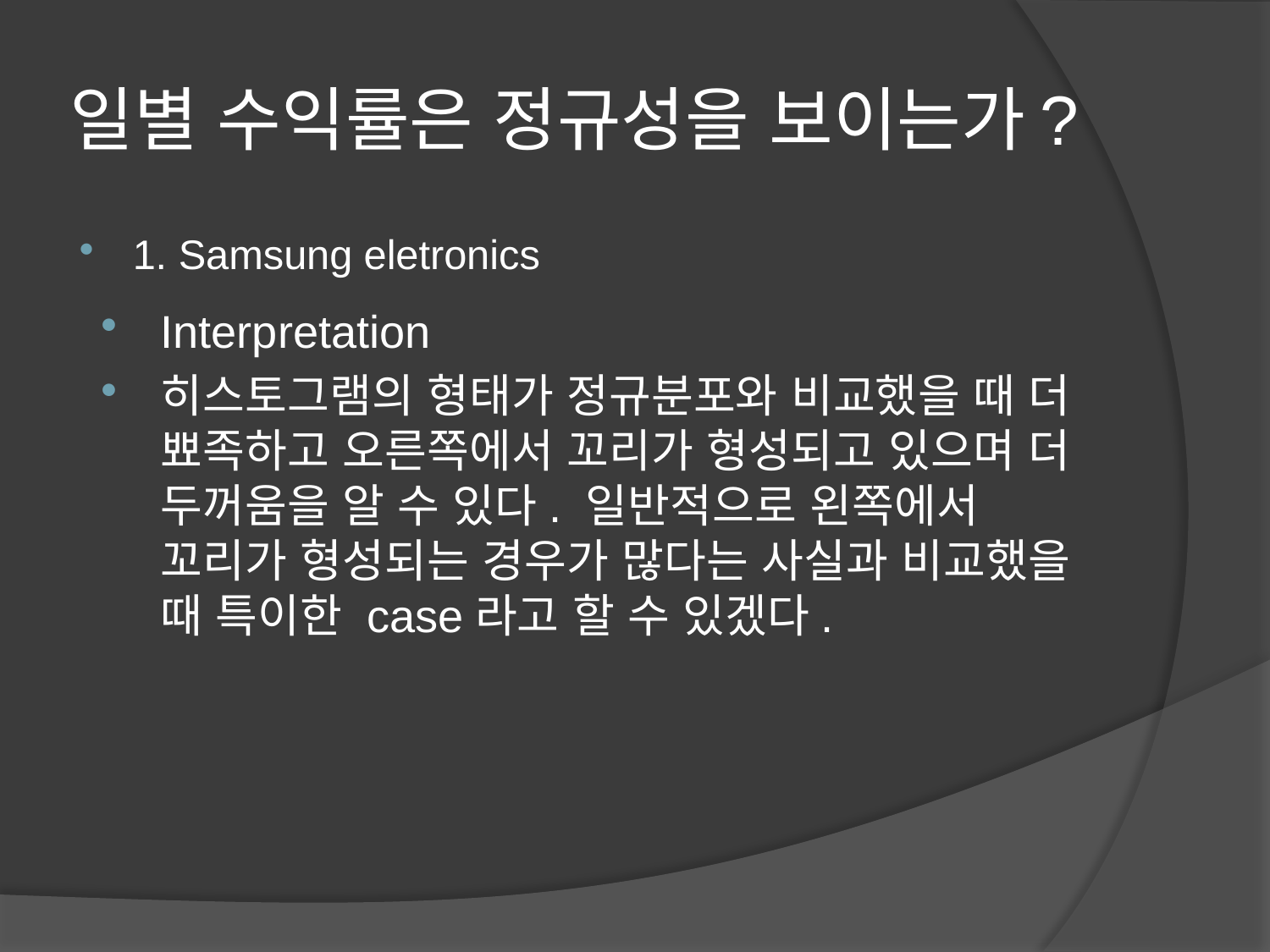

# 일별 수익률은 정규성을 보이는가?
1. Samsung eletronics

Interpretation
히스토그램의 형태가 정규분포와 비교했을 때 더 뾰족하고 오른쪽에서 꼬리가 형성되고 있으며 더 두꺼움을 알 수 있다. 일반적으로 왼쪽에서 꼬리가 형성되는 경우가 많다는 사실과 비교했을 때 특이한 case라고 할 수 있겠다.